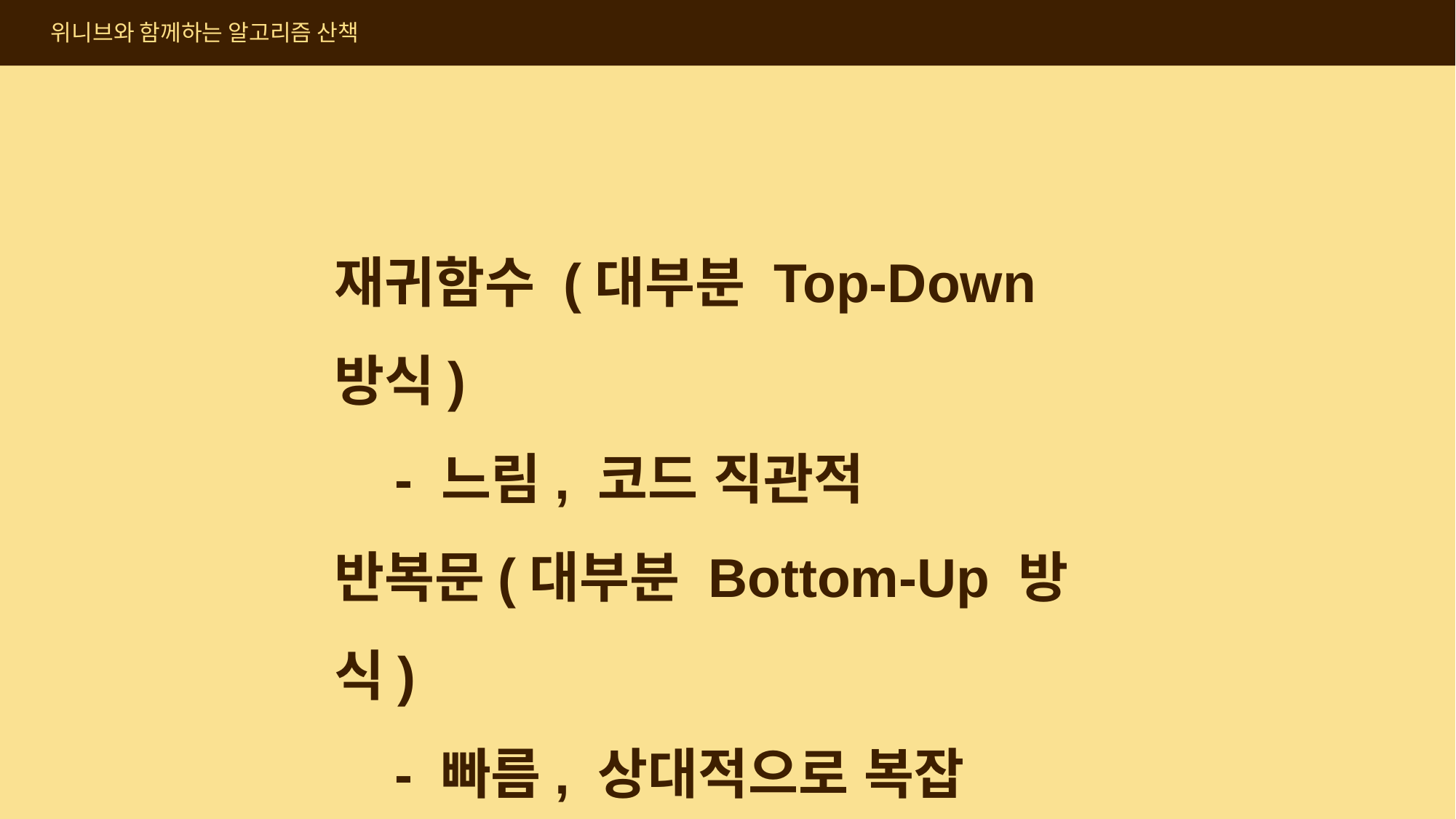

위니브와 함께하는 알고리즘 산책
재귀함수 (대부분 Top-Down 방식)
    - 느림, 코드 직관적
반복문(대부분 Bottom-Up 방식)
    - 빠름, 상대적으로 복잡